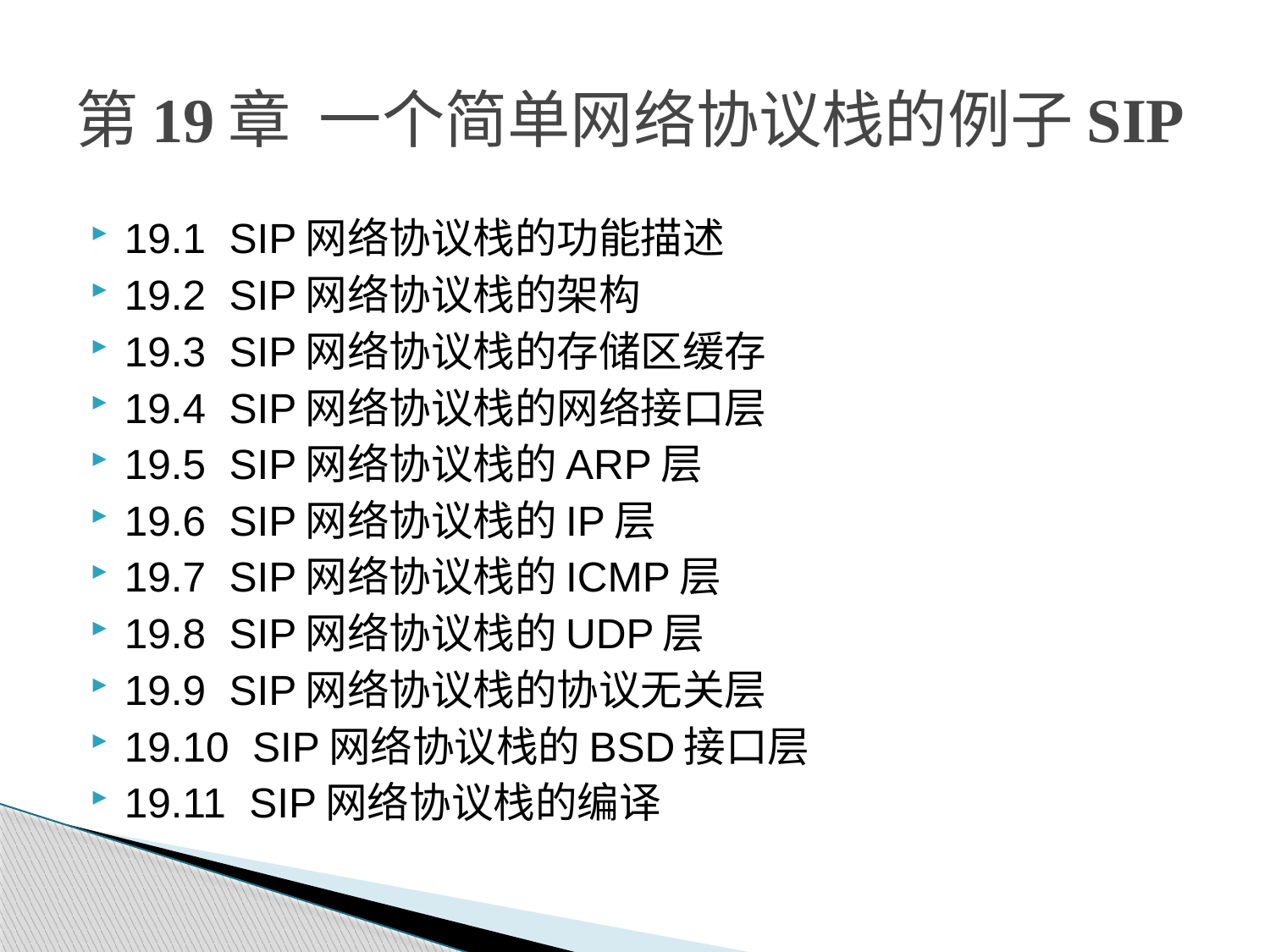

# 第19章  一个简单网络协议栈的例子SIP
19.1  SIP网络协议栈的功能描述
19.2  SIP网络协议栈的架构
19.3  SIP网络协议栈的存储区缓存
19.4  SIP网络协议栈的网络接口层
19.5  SIP网络协议栈的ARP层
19.6  SIP网络协议栈的IP层
19.7  SIP网络协议栈的ICMP层
19.8  SIP网络协议栈的UDP层
19.9  SIP网络协议栈的协议无关层
19.10  SIP网络协议栈的BSD接口层
19.11  SIP网络协议栈的编译